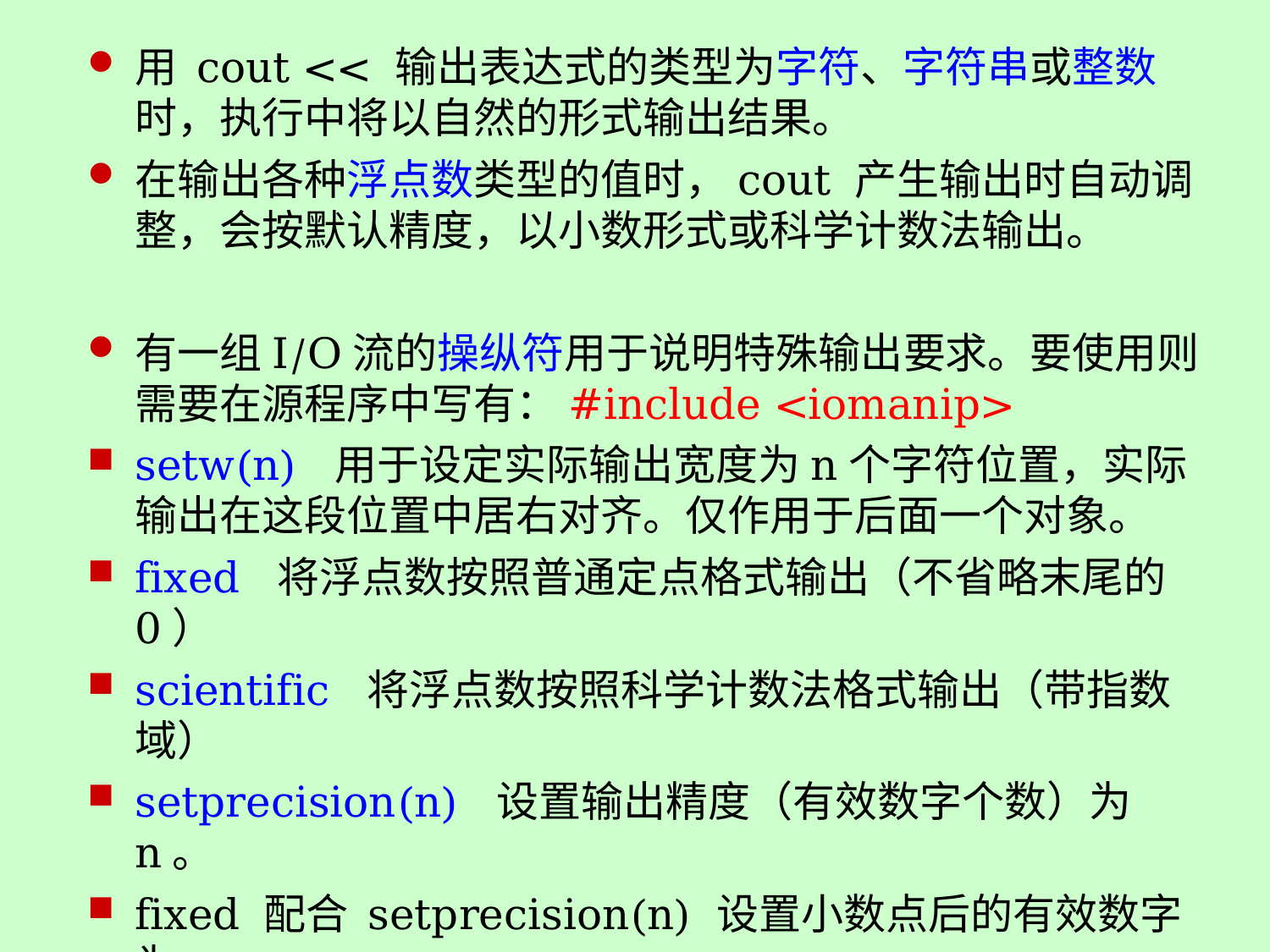

用 cout << 输出表达式的类型为字符、字符串或整数时，执行中将以自然的形式输出结果。
在输出各种浮点数类型的值时，cout 产生输出时自动调整，会按默认精度，以小数形式或科学计数法输出。

有一组I/O流的操纵符用于说明特殊输出要求。要使用则需要在源程序中写有：#include <iomanip>
setw(n)  用于设定实际输出宽度为n个字符位置，实际输出在这段位置中居右对齐。仅作用于后面一个对象。
fixed  将浮点数按照普通定点格式输出（不省略末尾的0）
scientific  将浮点数按照科学计数法格式输出（带指数域）
setprecision(n)  设置输出精度（有效数字个数）为 n。
fixed 配合 setprecision(n) 设置小数点后的有效数字为 n。
62